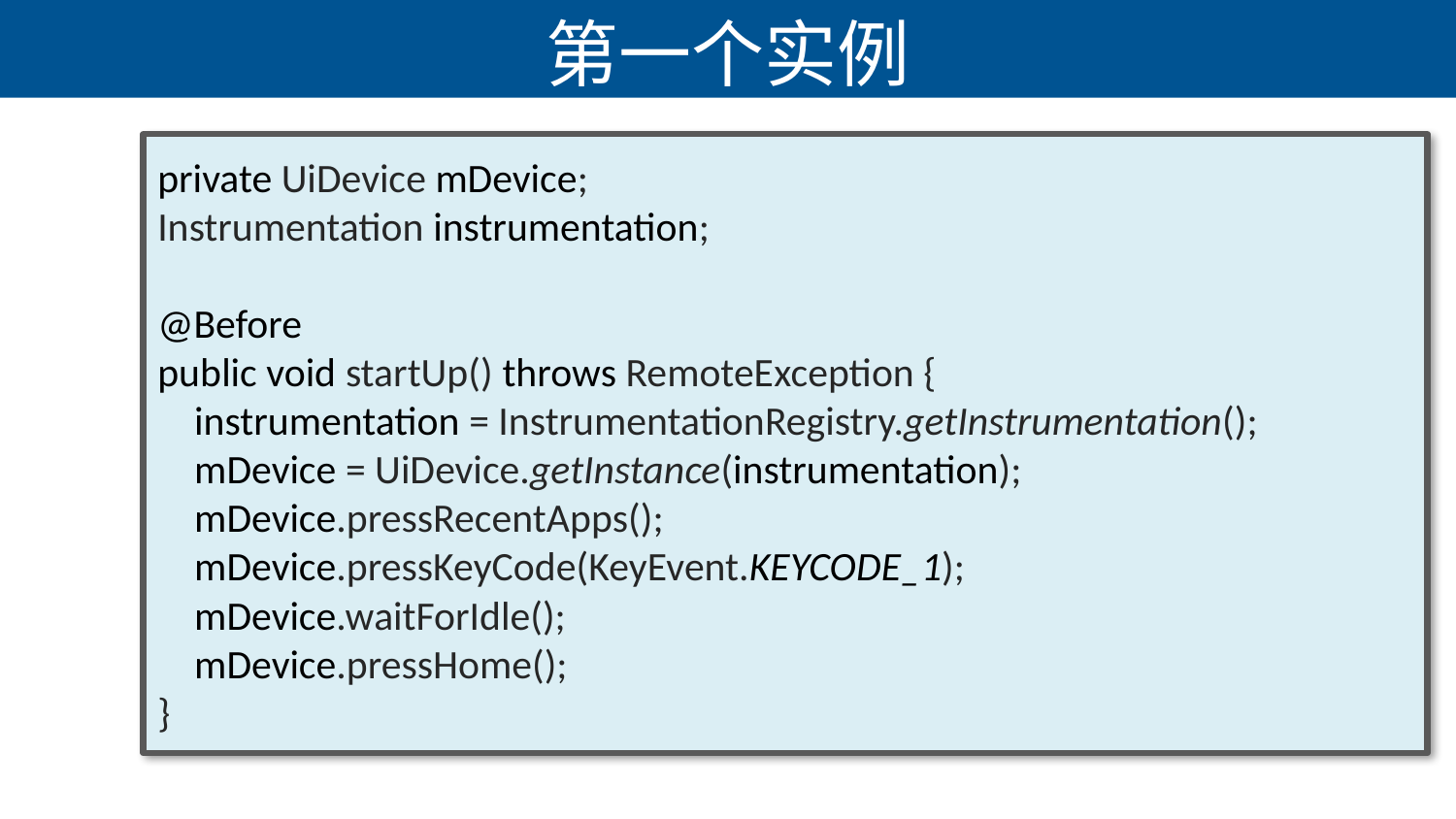

# 第一个实例
private UiDevice mDevice;
Instrumentation instrumentation;
@Before
public void startUp() throws RemoteException {
    instrumentation = InstrumentationRegistry.getInstrumentation();
    mDevice = UiDevice.getInstance(instrumentation);
    mDevice.pressRecentApps();
    mDevice.pressKeyCode(KeyEvent.KEYCODE_1);
    mDevice.waitForIdle();
    mDevice.pressHome();
}